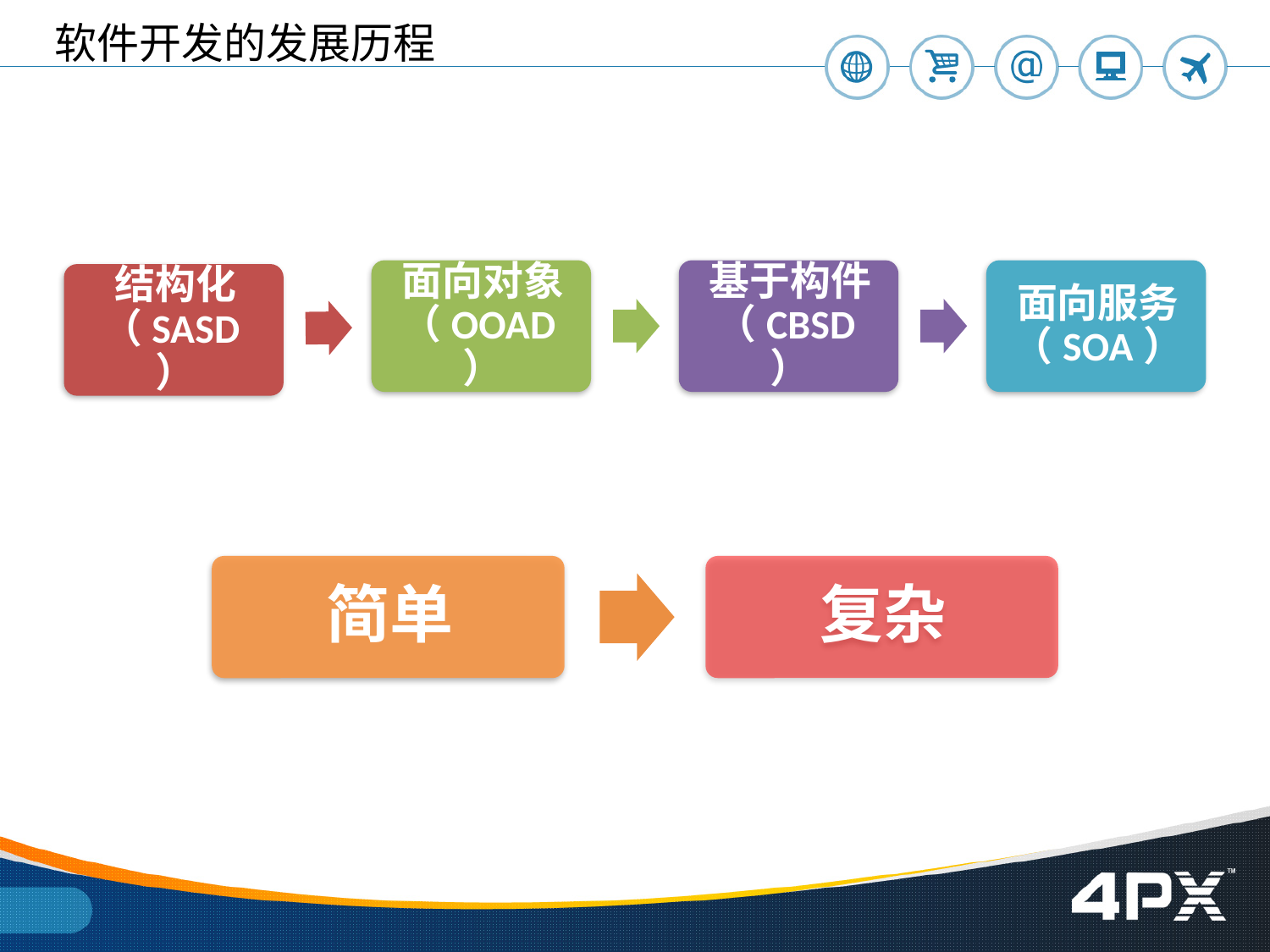

软件开发的发展历程
结构化（SASD）

面向对象（OOAD）

基于构件（CBSD）

面向服务（SOA）
简单

复杂